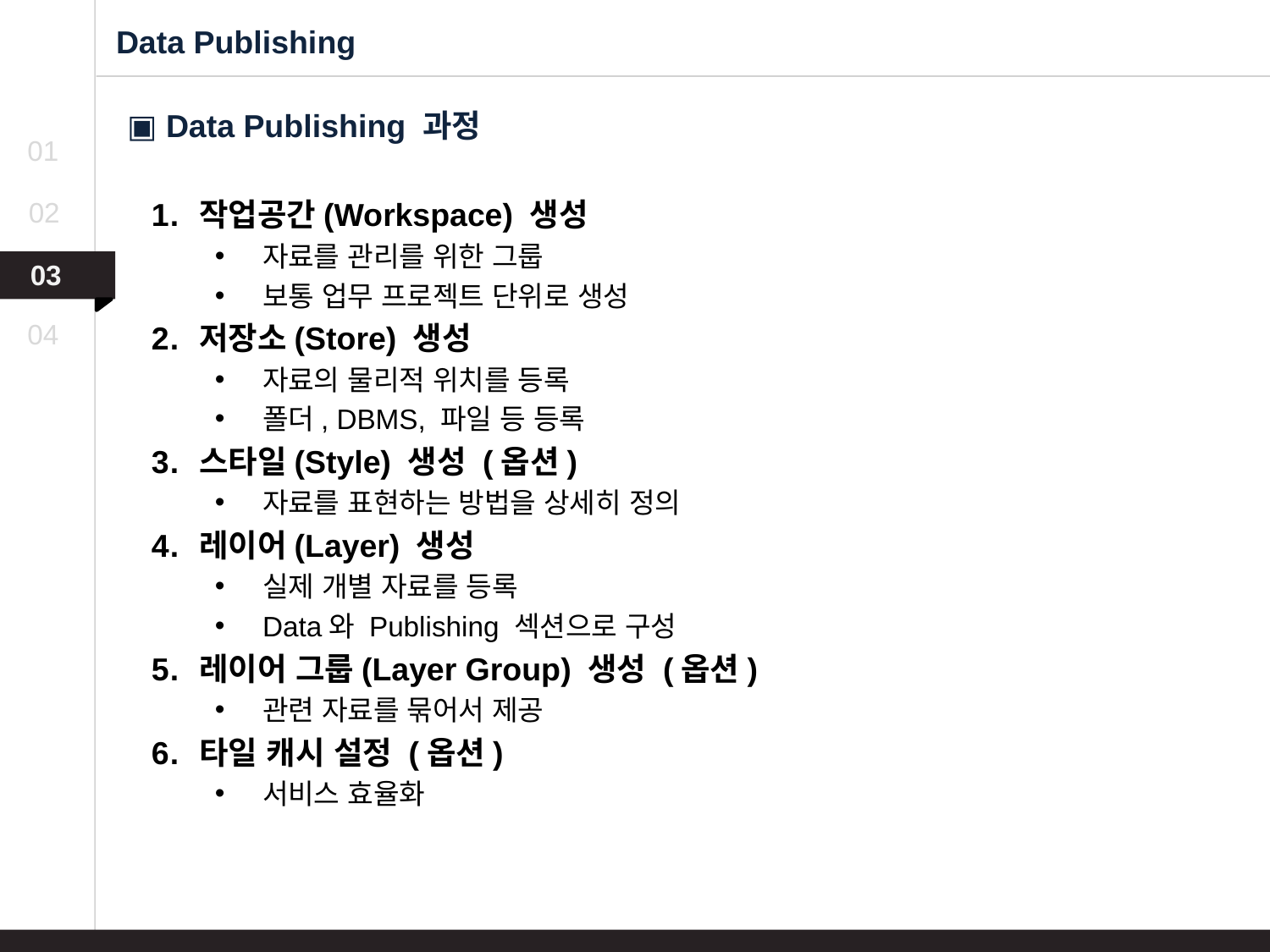

Data Publishing
▣ Data Publishing 과정
01
02
작업공간(Workspace) 생성
자료를 관리를 위한 그룹
보통 업무 프로젝트 단위로 생성
저장소(Store) 생성
자료의 물리적 위치를 등록
폴더, DBMS, 파일 등 등록
스타일(Style) 생성 (옵션)
자료를 표현하는 방법을 상세히 정의
레이어(Layer) 생성
실제 개별 자료를 등록
Data와 Publishing 섹션으로 구성
레이어 그룹(Layer Group) 생성 (옵션)
관련 자료를 묶어서 제공
타일 캐시 설정 (옵션)
서비스 효율화
03

04